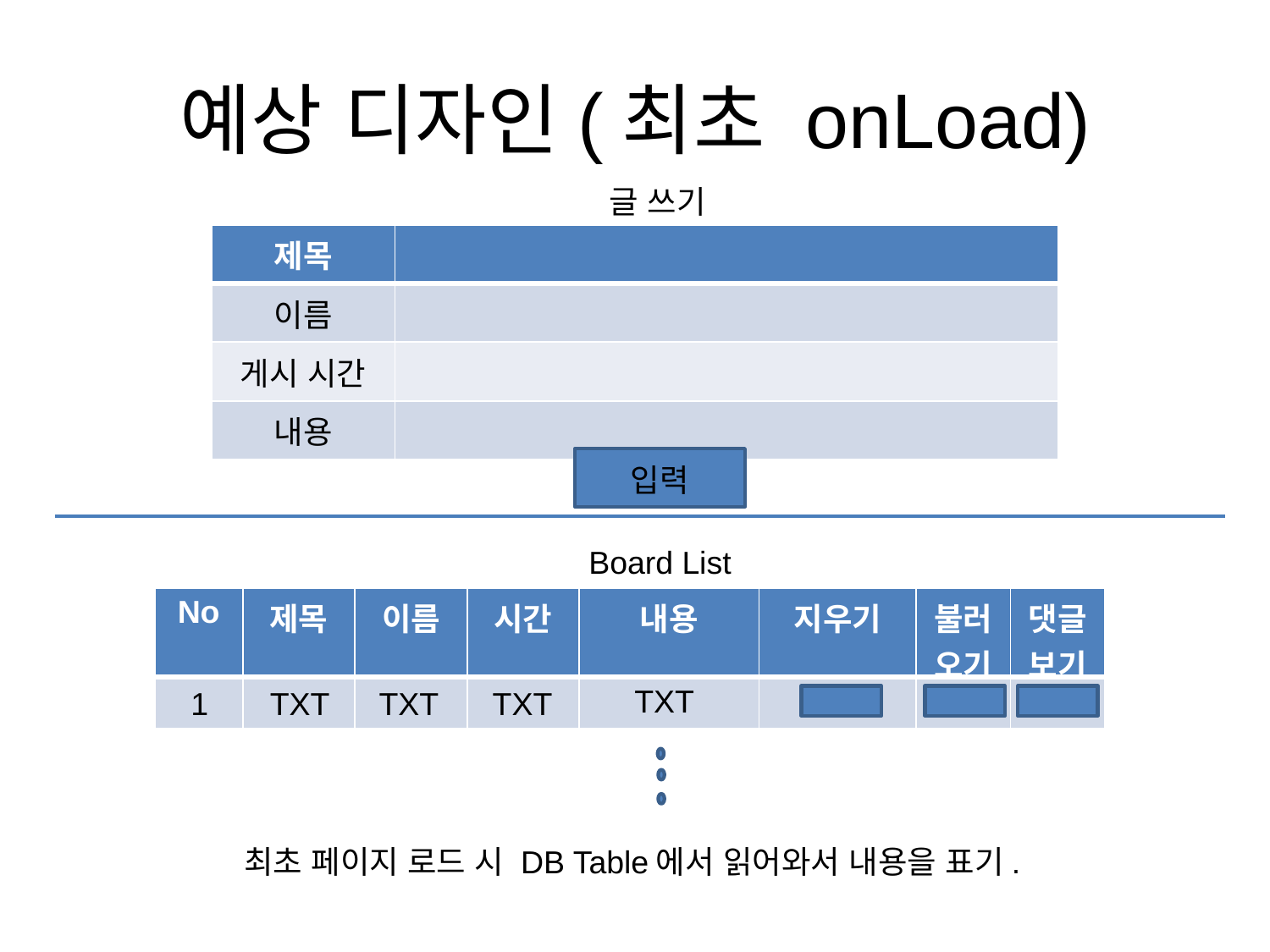

# 예상 디자인(최초 onLoad)
글 쓰기
| 제목 |  |
| --- | --- |
| 이름 |  |
| 게시 시간 |  |
| 내용 |  |

입력
Board List
| No | 제목 | 이름 | 시간 | 내용 | 지우기 | 불러오기 | 댓글보기 |
| --- | --- | --- | --- | --- | --- | --- | --- |
|  |  |  |  |  |  |  |  |
TXT
1
TXT
TXT
TXT

 최초 페이지 로드 시 DB Table에서 읽어와서 내용을 표기.